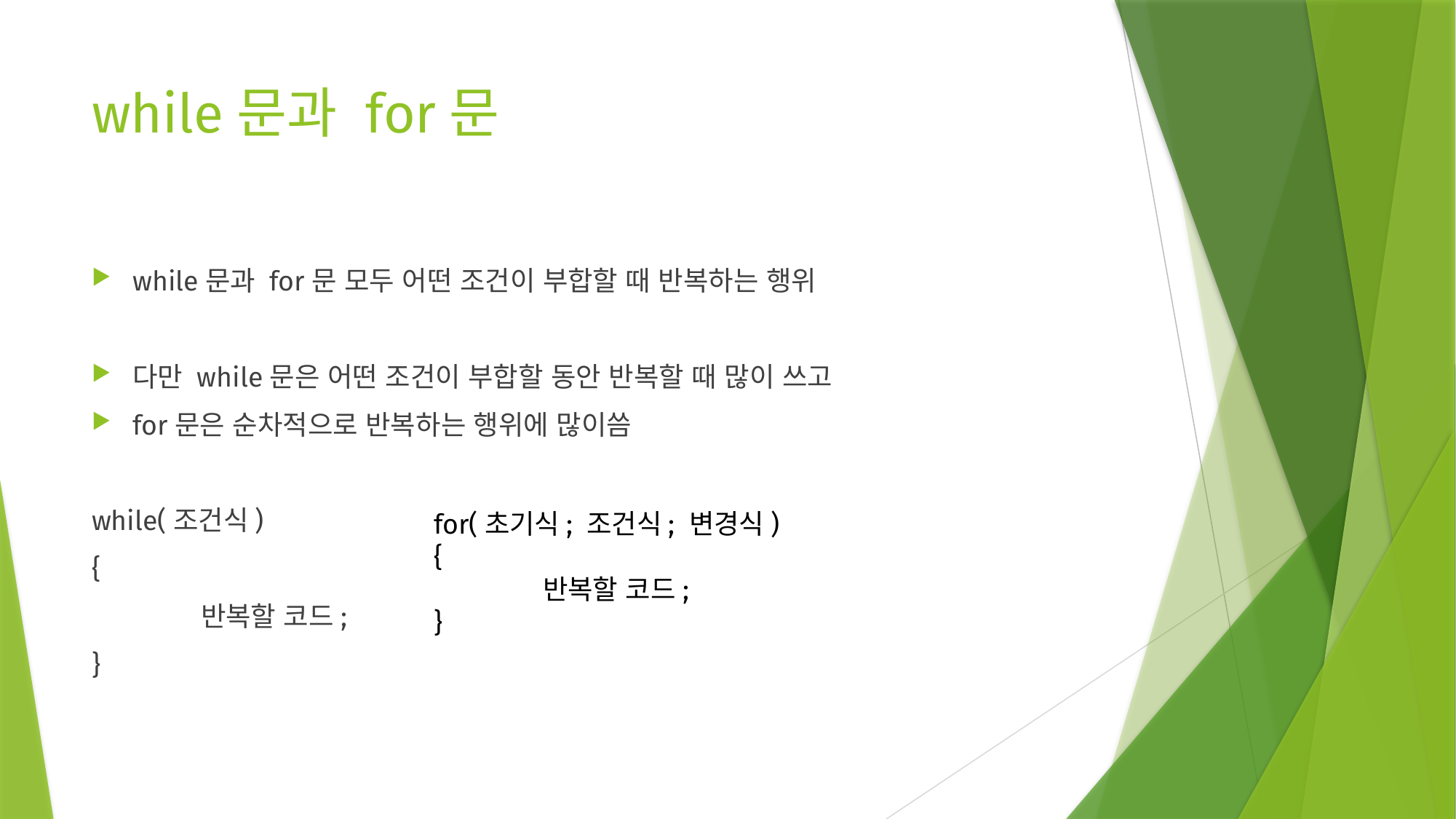

# while문과 for문
while문과 for문 모두 어떤 조건이 부합할 때 반복하는 행위

다만 while문은 어떤 조건이 부합할 동안 반복할 때 많이 쓰고
for문은 순차적으로 반복하는 행위에 많이씀

while(조건식)
{
	반복할 코드;
}
for(초기식; 조건식; 변경식)
{
	반복할 코드;
}